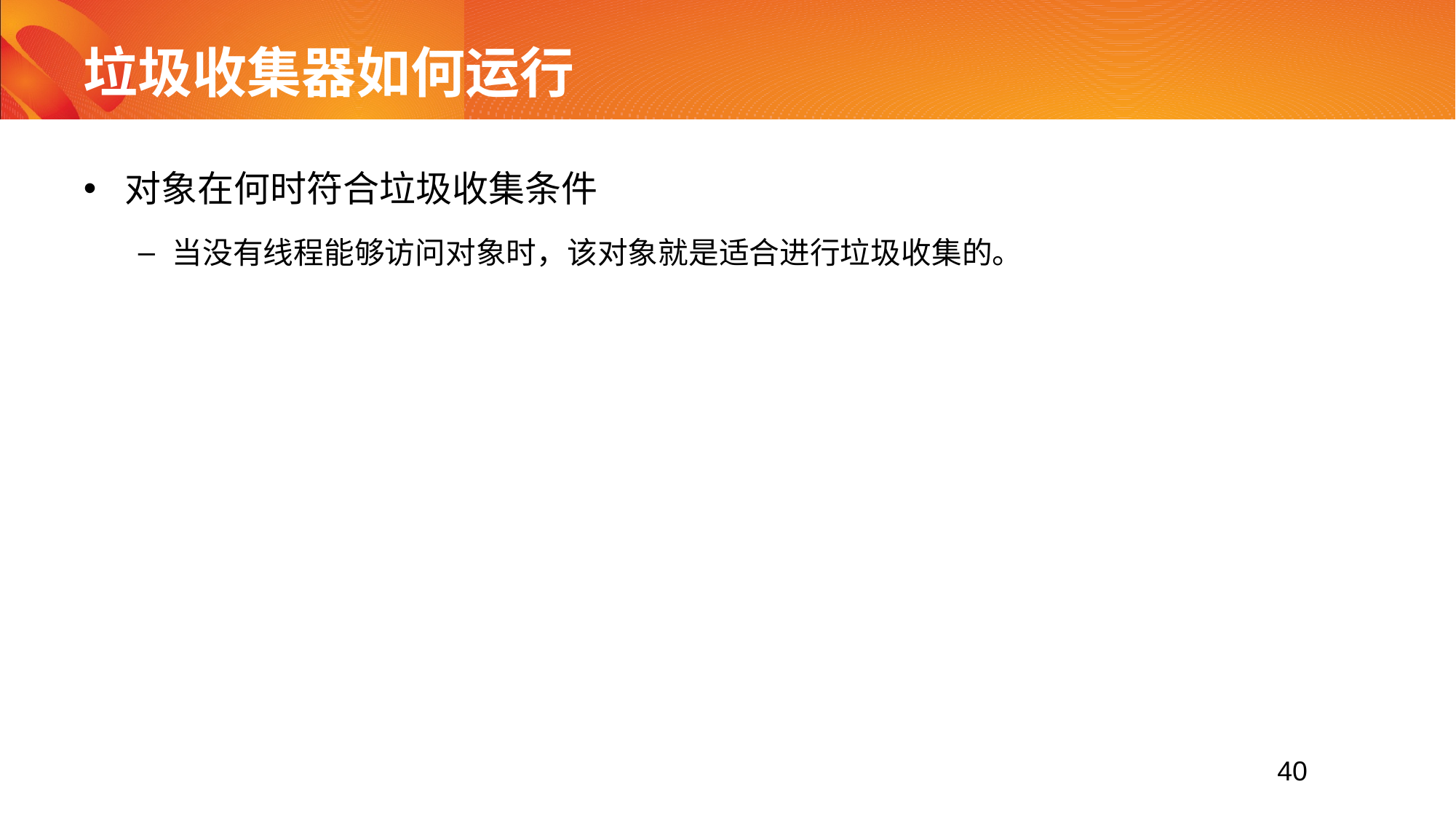

# 垃圾收集器如何运行
对象在何时符合垃圾收集条件
当没有线程能够访问对象时，该对象就是适合进行垃圾收集的。